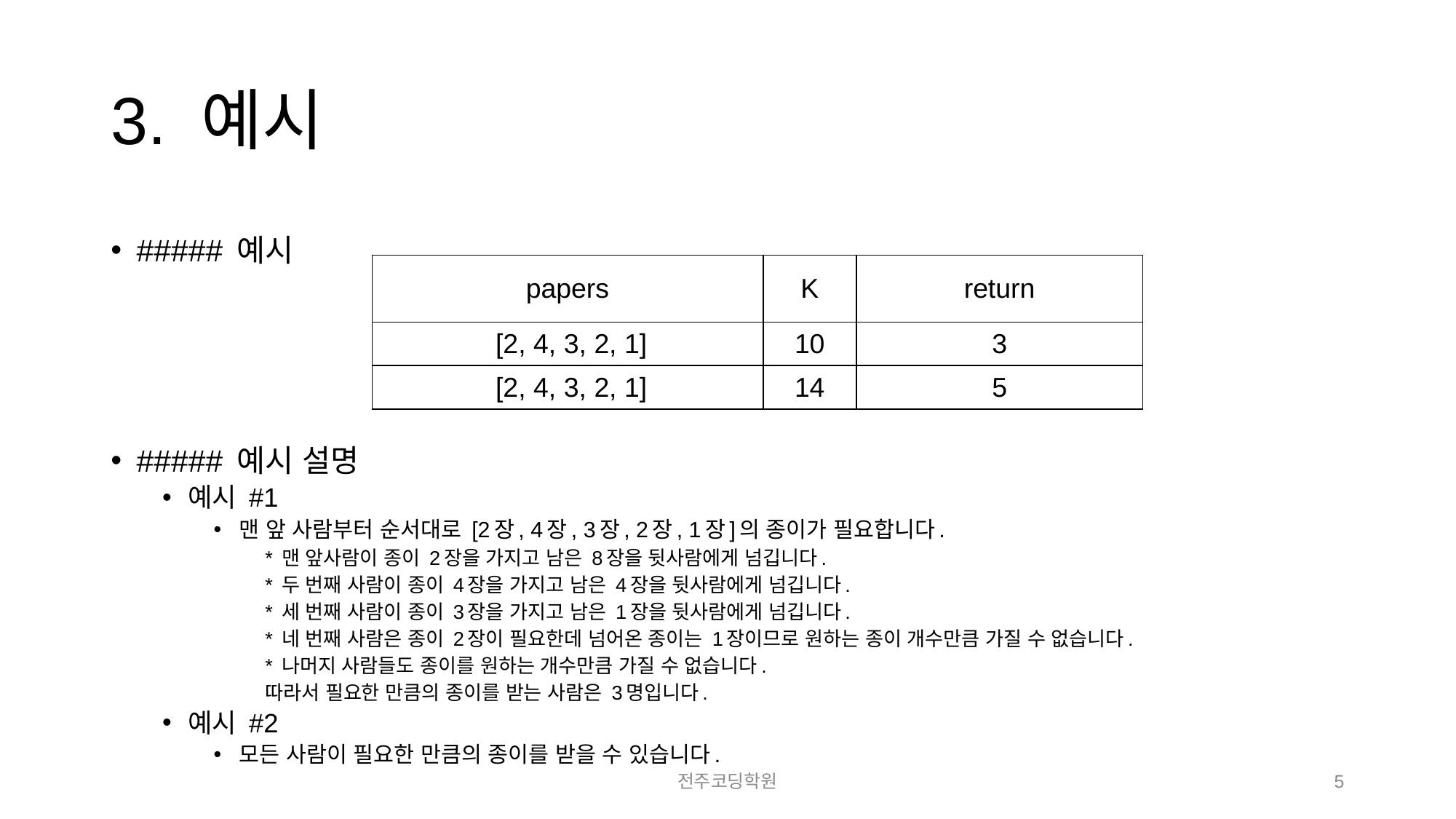

# 3. 예시
##### 예시

##### 예시 설명
예시 #1
맨 앞 사람부터 순서대로 [2장, 4장, 3장, 2장, 1장]의 종이가 필요합니다.
* 맨 앞사람이 종이 2장을 가지고 남은 8장을 뒷사람에게 넘깁니다.
* 두 번째 사람이 종이 4장을 가지고 남은 4장을 뒷사람에게 넘깁니다.
* 세 번째 사람이 종이 3장을 가지고 남은 1장을 뒷사람에게 넘깁니다.
* 네 번째 사람은 종이 2장이 필요한데 넘어온 종이는 1장이므로 원하는 종이 개수만큼 가질 수 없습니다.
* 나머지 사람들도 종이를 원하는 개수만큼 가질 수 없습니다.
따라서 필요한 만큼의 종이를 받는 사람은 3명입니다.
예시 #2
모든 사람이 필요한 만큼의 종이를 받을 수 있습니다.
| papers | K | return |
| --- | --- | --- |
| [2, 4, 3, 2, 1] | 10 | 3 |
| [2, 4, 3, 2, 1] | 14 | 5 |
전주코딩학원
5